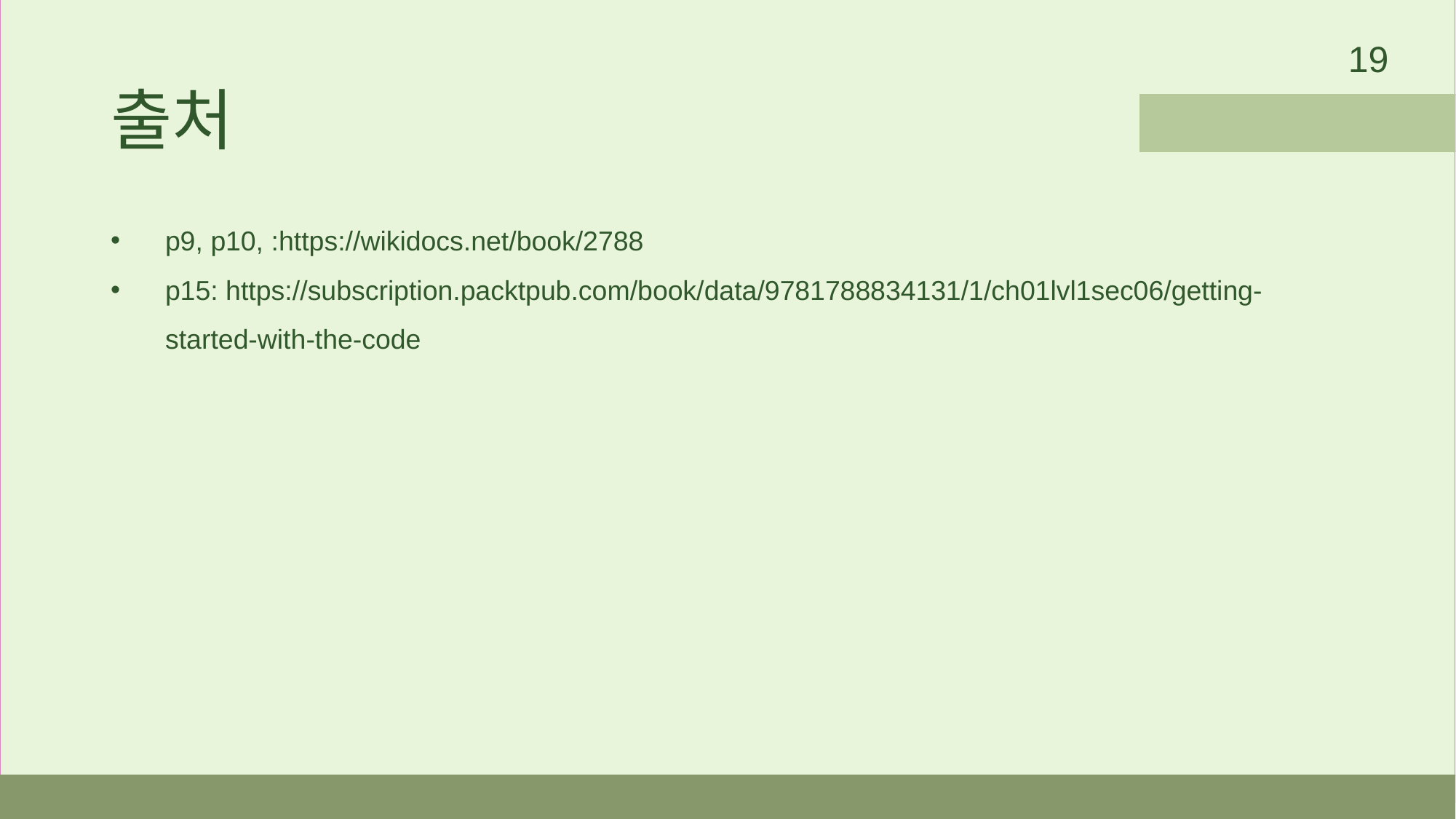

19
출처
p9, p10, :https://wikidocs.net/book/2788
p15: https://subscription.packtpub.com/book/data/9781788834131/1/ch01lvl1sec06/getting-started-with-the-code